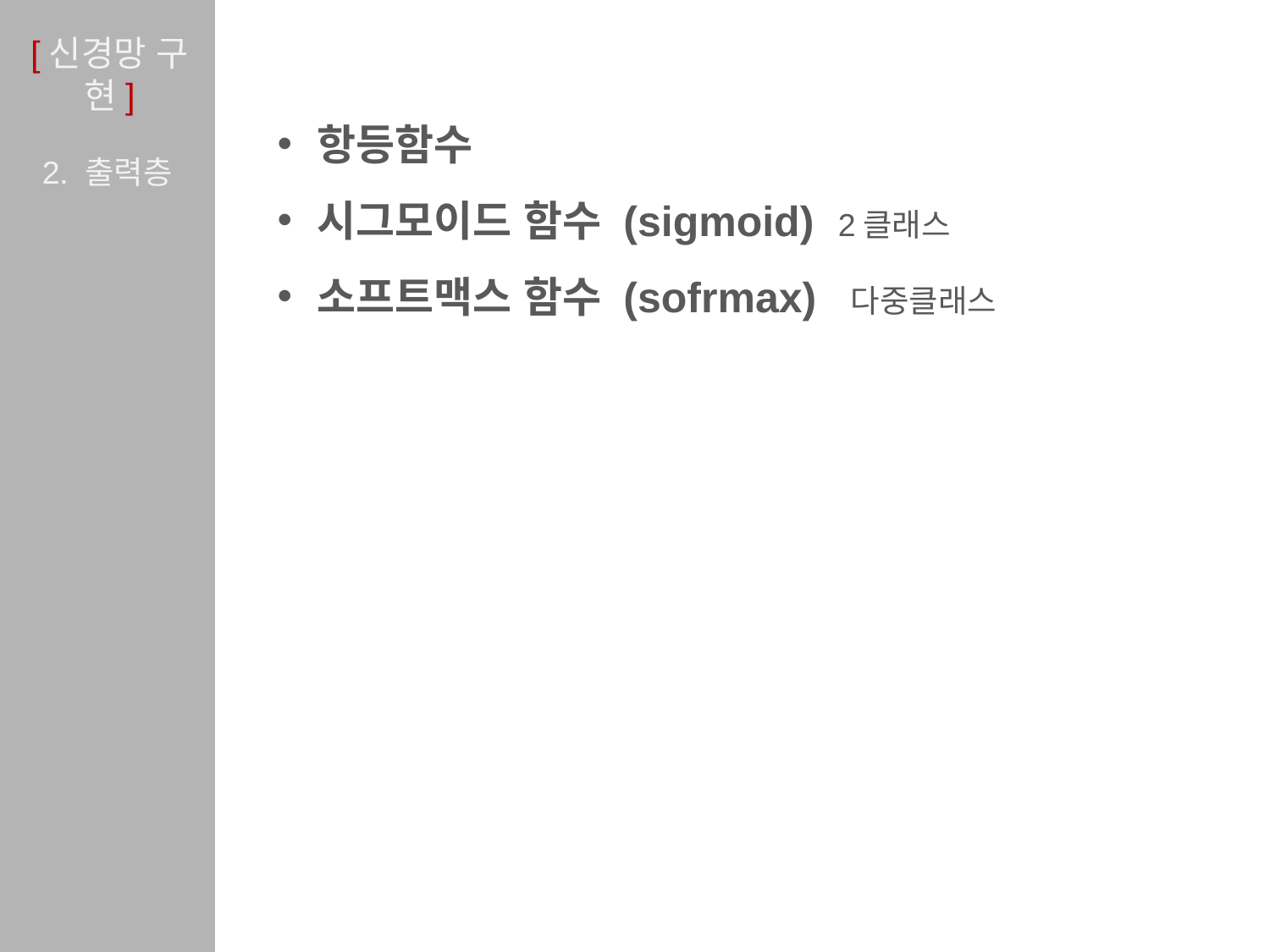

[신경망 구현]
항등함수
시그모이드 함수 (sigmoid)  2클래스
소프트맥스 함수 (sofrmax)  다중클래스
2. 출력층